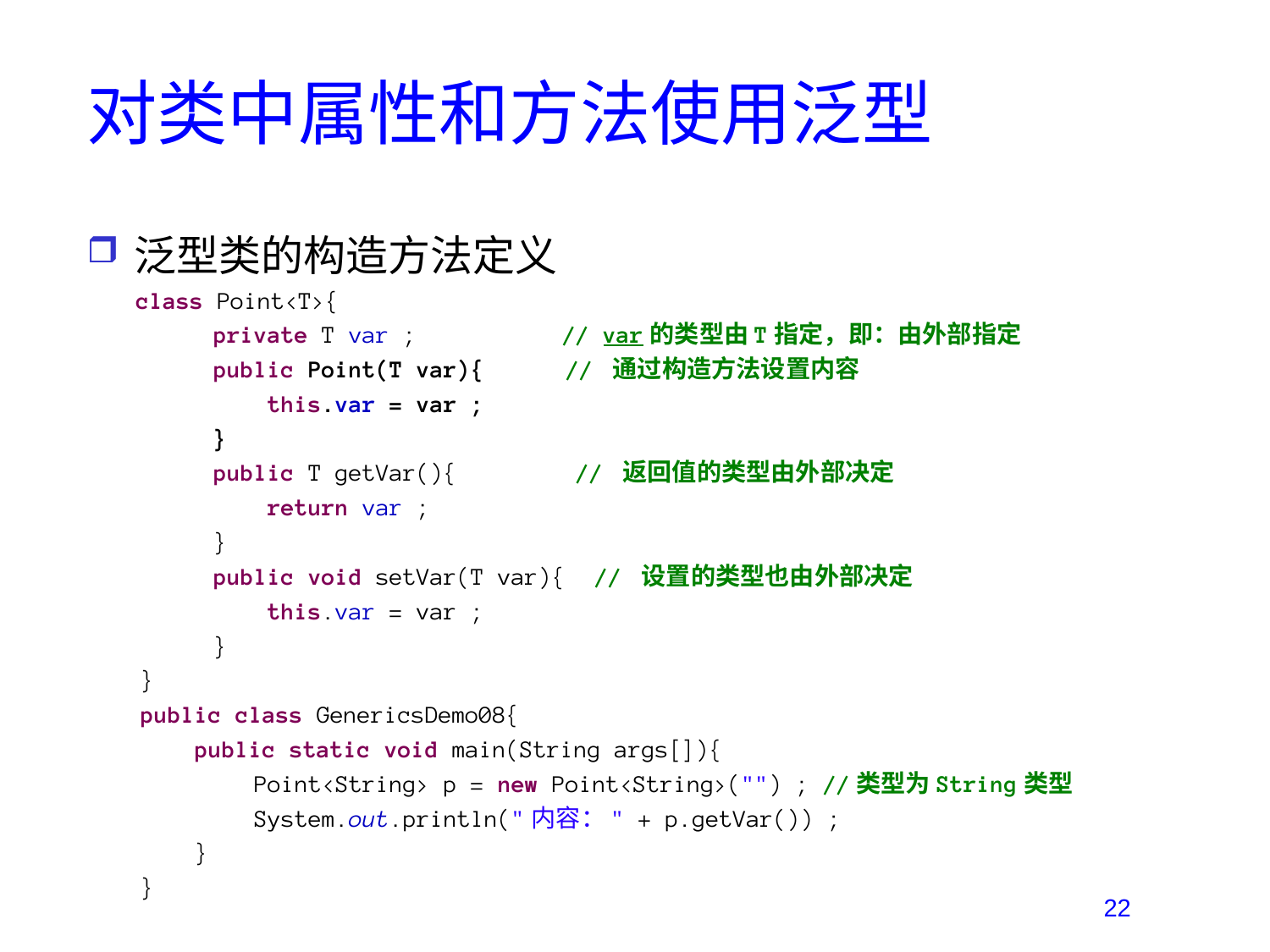

# 对类中属性和方法使用泛型
泛型类的构造方法定义
         class Point<T>{
	private T var ;	       // var的类型由T指定，即：由外部指定
	public Point(T var){      // 通过构造方法设置内容
	    this.var = var ;
	}
	public T getVar(){	        // 返回值的类型由外部决定
	    return var ;
	}
	public void setVar(T var){	// 设置的类型也由外部决定
	    this.var = var ;
	}
    }
    public class GenericsDemo08{
        public static void main(String args[]){
	   Point<String> p = new Point<String>("") ; //类型为String类型
	   System.out.println("内容：" + p.getVar()) ;
        }
    }
22